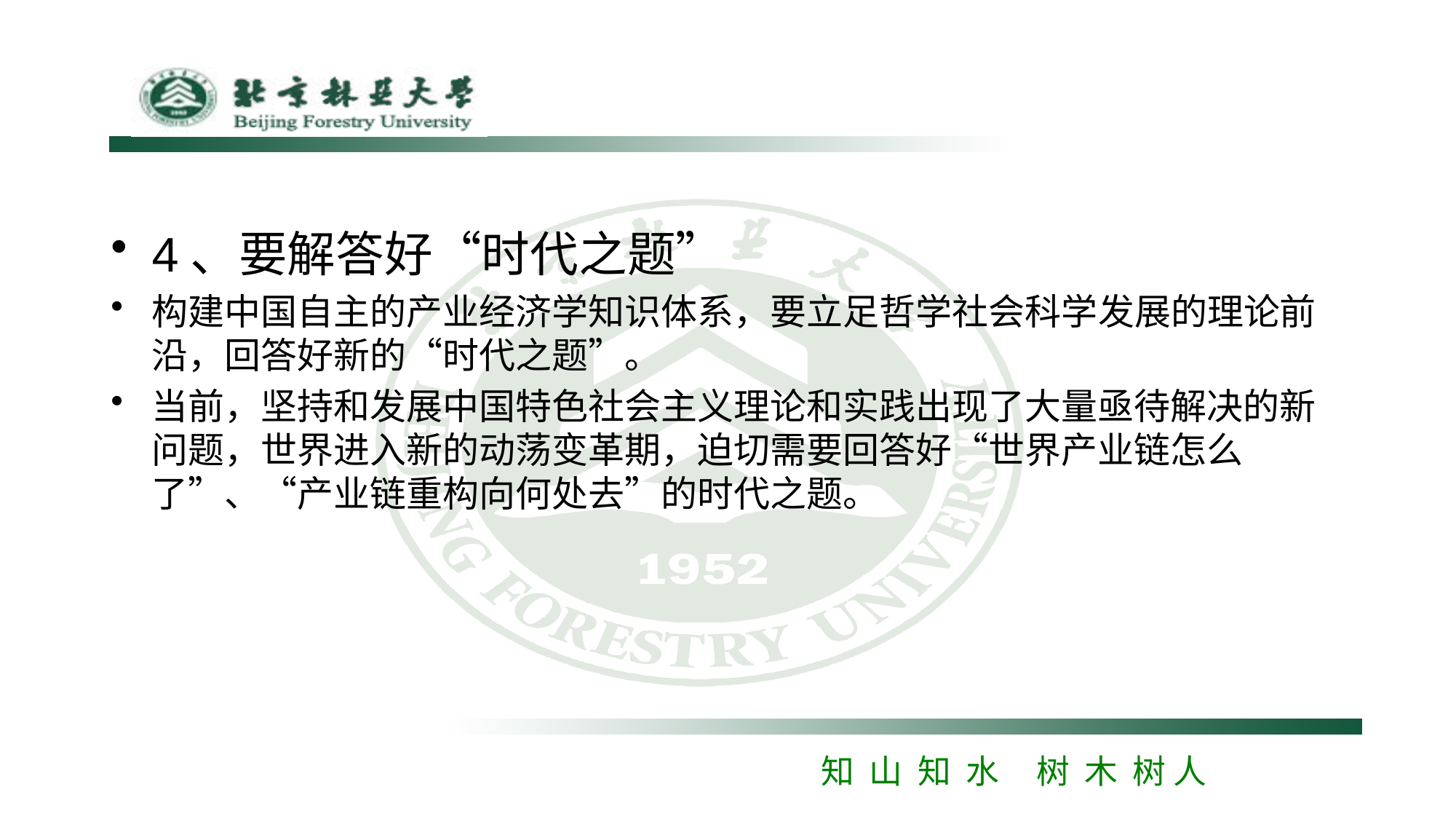

#
4、要解答好“时代之题”
构建中国自主的产业经济学知识体系，要立足哲学社会科学发展的理论前沿，回答好新的“时代之题”。
当前，坚持和发展中国特色社会主义理论和实践出现了大量亟待解决的新问题，世界进入新的动荡变革期，迫切需要回答好“世界产业链怎么了”、“产业链重构向何处去”的时代之题。